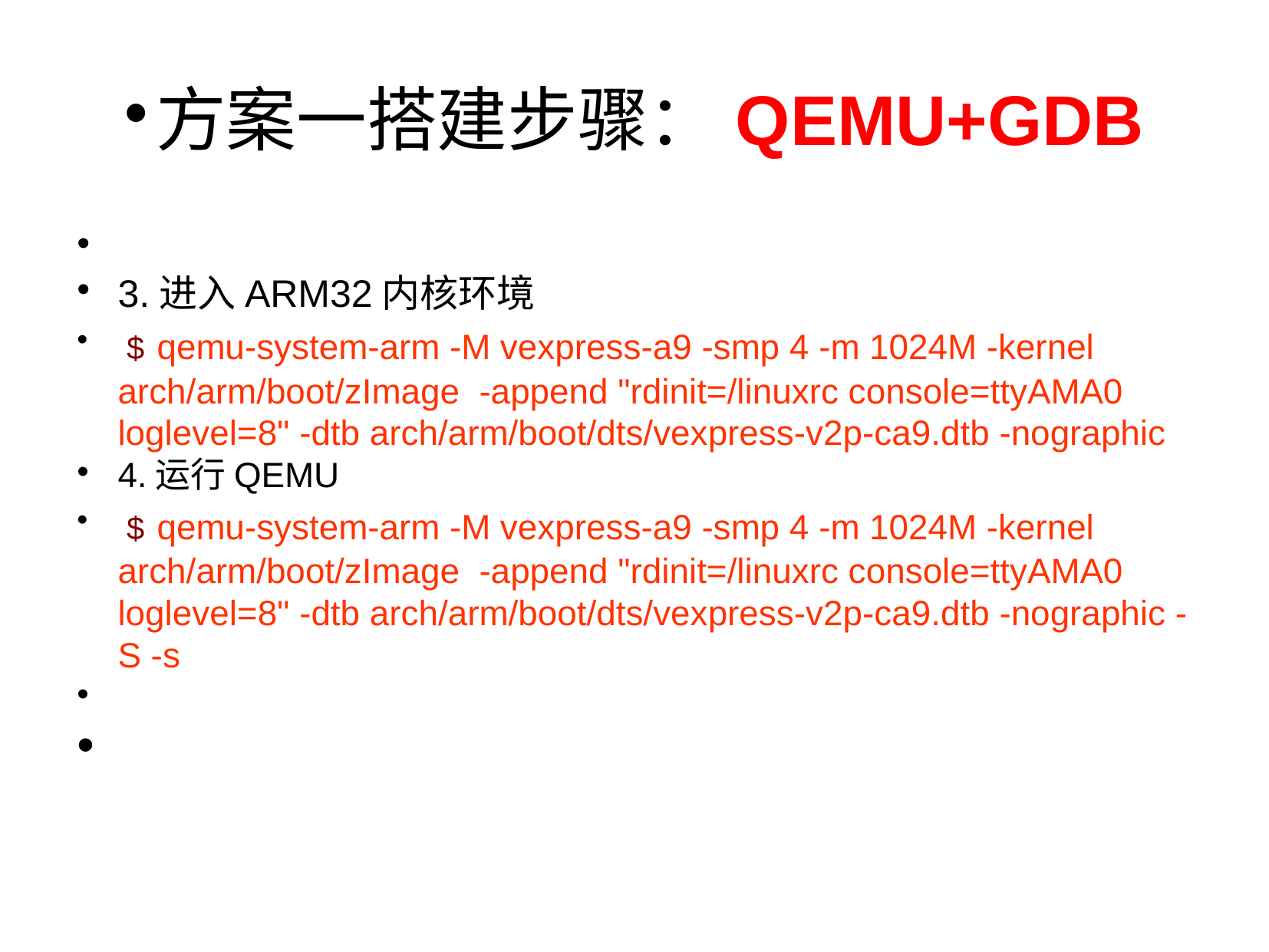

方案一搭建步骤：QEMU+GDB

3.进入ARM32内核环境
 $ qemu-system-arm -M vexpress-a9 -smp 4 -m 1024M -kernel arch/arm/boot/zImage  -append "rdinit=/linuxrc console=ttyAMA0 loglevel=8" -dtb arch/arm/boot/dts/vexpress-v2p-ca9.dtb -nographic
4.运行QEMU
 $ qemu-system-arm -M vexpress-a9 -smp 4 -m 1024M -kernel arch/arm/boot/zImage  -append "rdinit=/linuxrc console=ttyAMA0 loglevel=8" -dtb arch/arm/boot/dts/vexpress-v2p-ca9.dtb -nographic -S -s